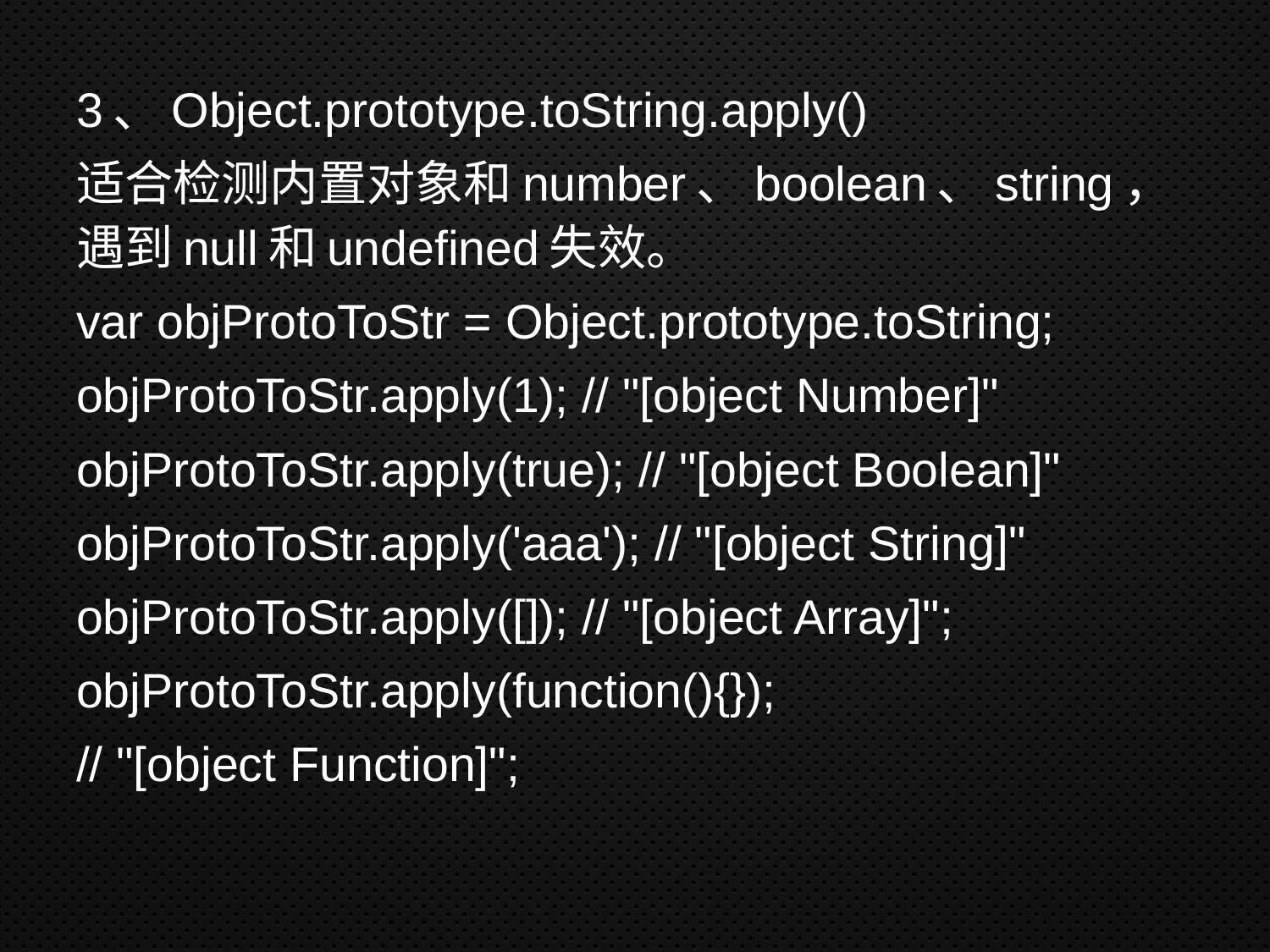

3、Object.prototype.toString.apply()
适合检测内置对象和number、boolean、string，遇到null和undefined失效。
var objProtoToStr = Object.prototype.toString;
objProtoToStr.apply(1); // "[object Number]"
objProtoToStr.apply(true); // "[object Boolean]"
objProtoToStr.apply('aaa'); // "[object String]"
objProtoToStr.apply([]); // "[object Array]";
objProtoToStr.apply(function(){});
// "[object Function]";